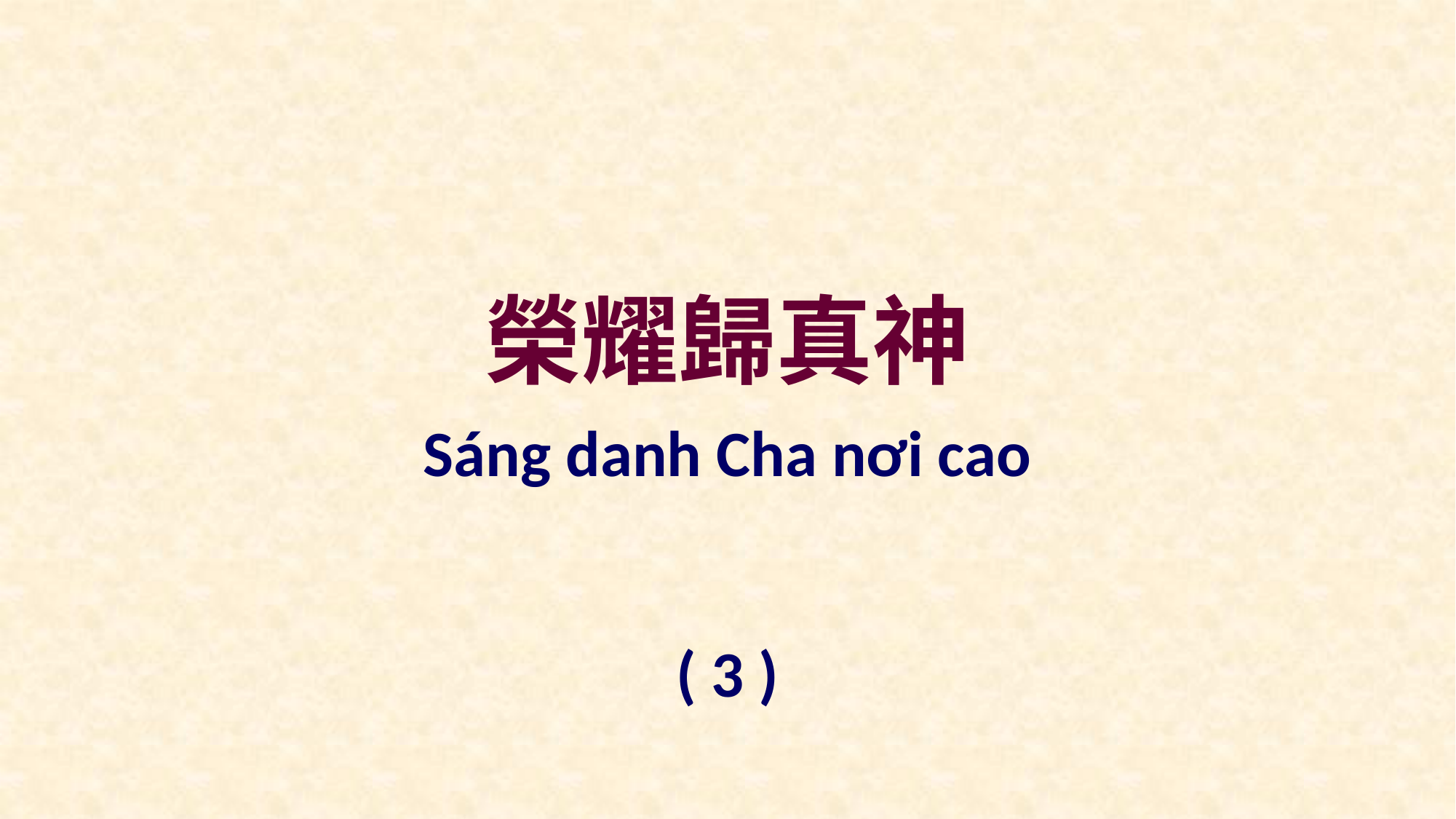

榮耀歸真神
Sáng danh Cha nơi cao
( 3 )